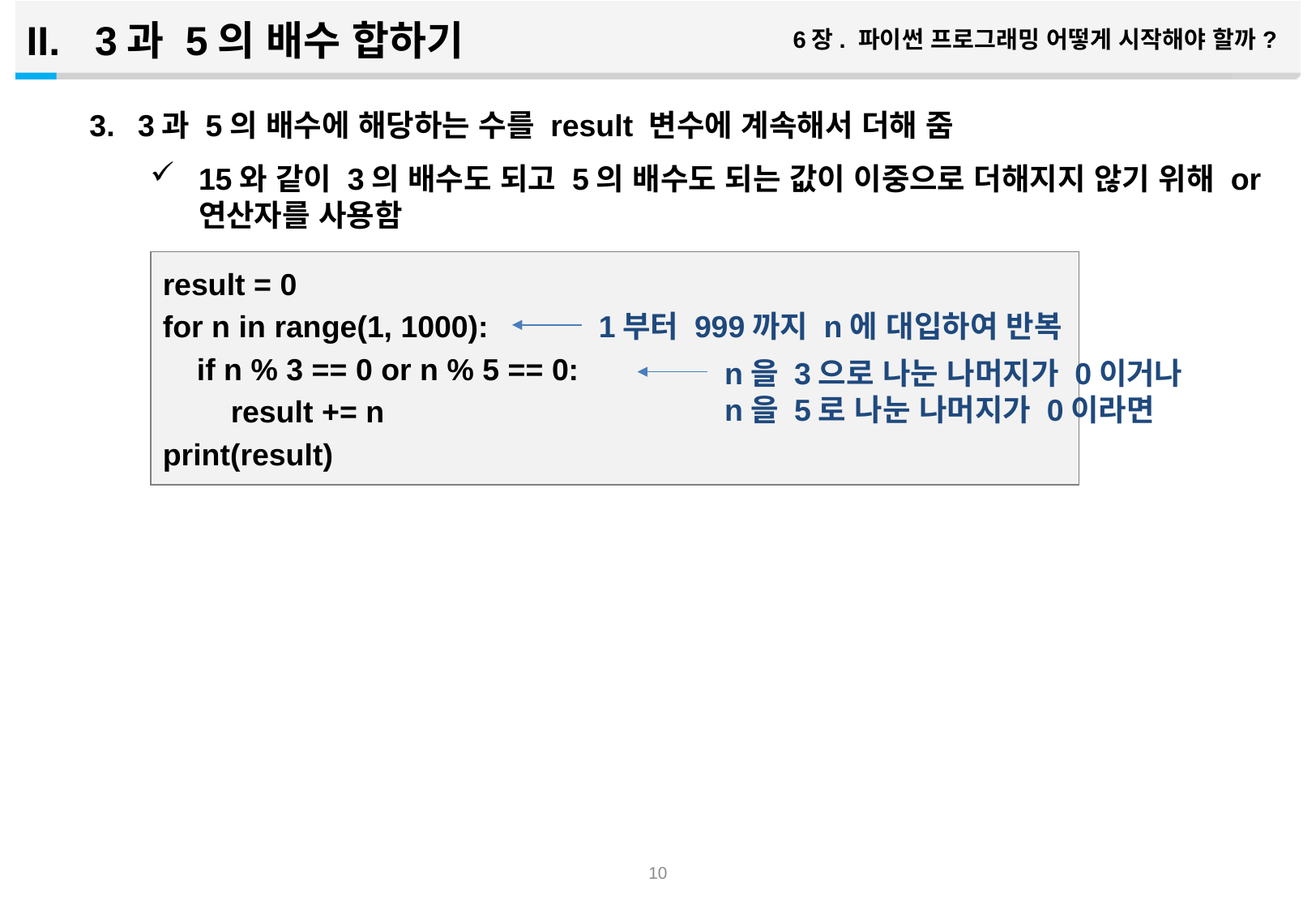

3과 5의 배수 합하기
6장. 파이썬 프로그래밍 어떻게 시작해야 할까?
3과 5의 배수에 해당하는 수를 result 변수에 계속해서 더해 줌
15와 같이 3의 배수도 되고 5의 배수도 되는 값이 이중으로 더해지지 않기 위해 or 연산자를 사용함

result = 0
for n in range(1, 1000):
    if n % 3 == 0 or n % 5 == 0:
        result += n
print(result)
1부터 999까지 n에 대입하여 반복
n을 3으로 나눈 나머지가 0이거나
n을 5로 나눈 나머지가 0이라면
10